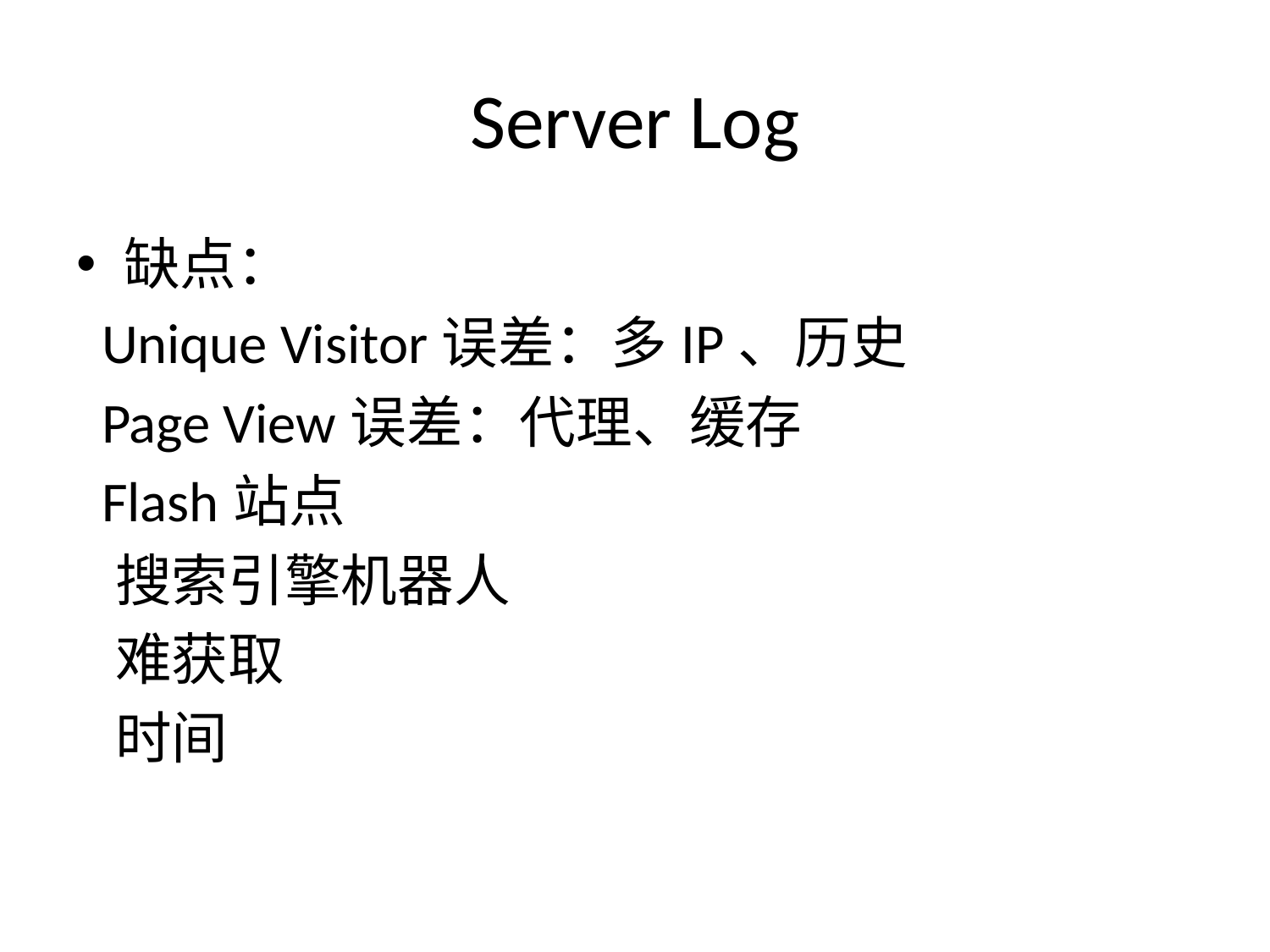

# Server Log
缺点：
  Unique Visitor误差：多IP、历史
  Page View误差：代理、缓存
  Flash站点
  搜索引擎机器人
  难获取
  时间